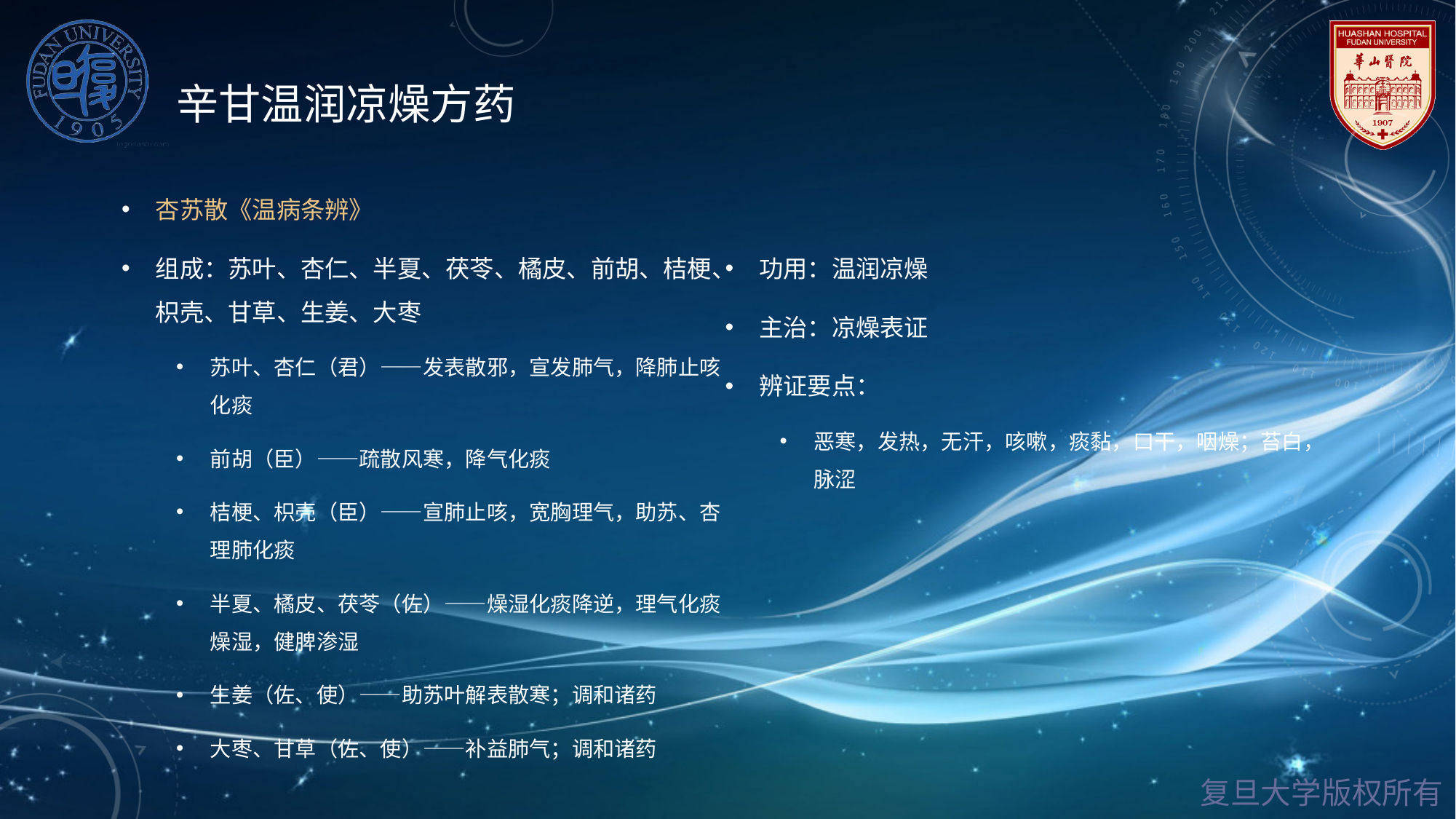

# 辛甘温润凉燥方药
杏苏散《温病条辨》
组成：苏叶、杏仁、半夏、茯苓、橘皮、前胡、桔梗、枳壳、甘草、生姜、大枣
苏叶、杏仁（君）——发表散邪，宣发肺气，降肺止咳化痰
前胡（臣）——疏散风寒，降气化痰
桔梗、枳壳（臣）——宣肺止咳，宽胸理气，助苏、杏理肺化痰
半夏、橘皮、茯苓（佐）——燥湿化痰降逆，理气化痰燥湿，健脾渗湿
生姜（佐、使）——助苏叶解表散寒；调和诸药
大枣、甘草（佐、使）——补益肺气；调和诸药

功用：温润凉燥
主治：凉燥表证
辨证要点：
恶寒，发热，无汗，咳嗽，痰黏，口干，咽燥；苔白，脉涩